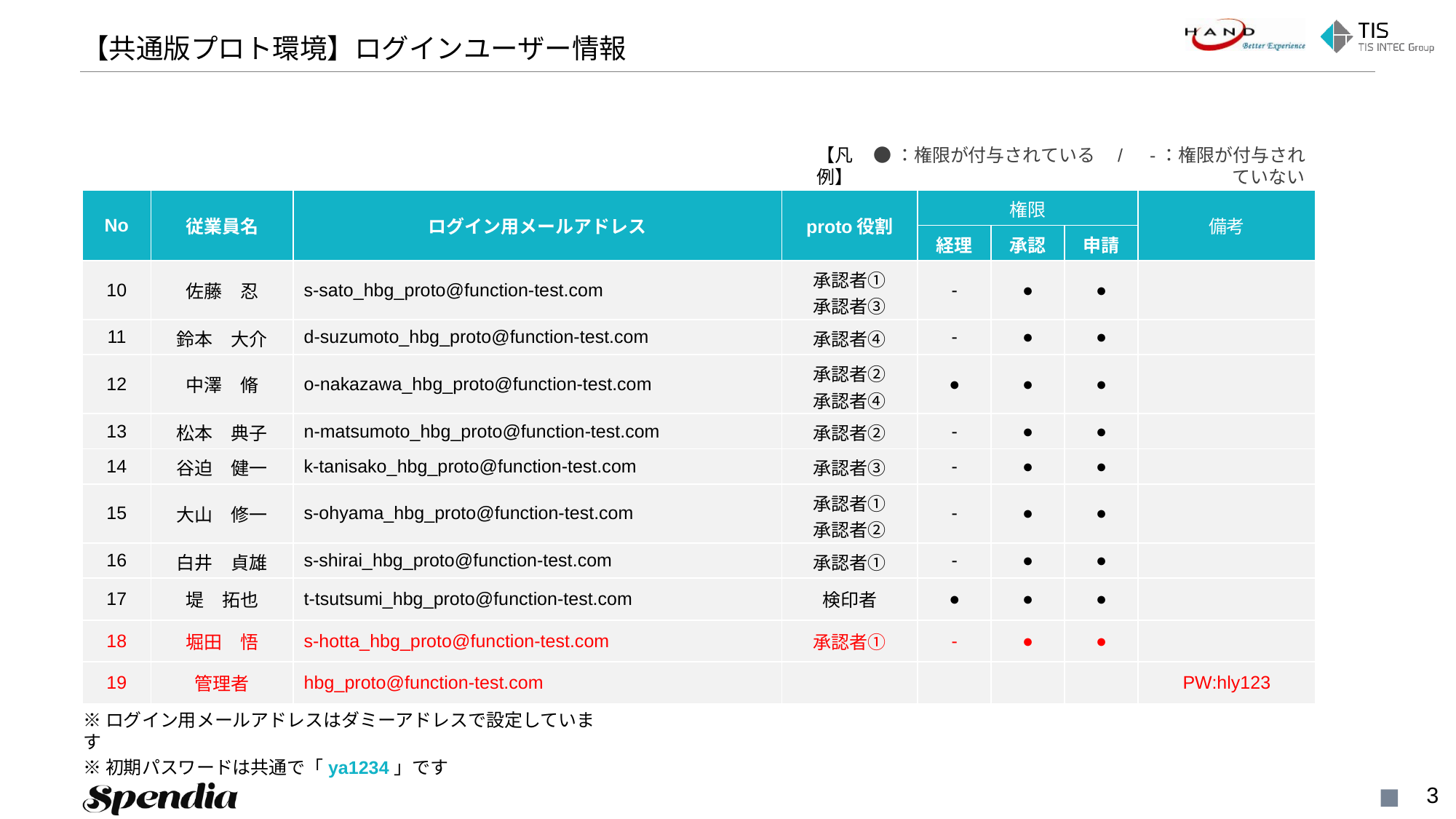

【共通版プロト環境】ログインユーザー情報
【凡例】
●：権限が付与されている　/　-：権限が付与されていない
| No | 従業員名 | ログイン用メールアドレス | proto役割 | 権限 |  |  | 備考 |
| --- | --- | --- | --- | --- | --- | --- | --- |
|  |  |  |  | 経理 | 承認 | 申請 |  |
| 10 | 佐藤　忍 | s-sato\_hbg\_proto@function-test.com | 承認者① 承認者③ | - | ● | ● |  |
| 11 | 鈴本　大介 | d-suzumoto\_hbg\_proto@function-test.com | 承認者④ | - | ● | ● |  |
| 12 | 中澤　脩 | o-nakazawa\_hbg\_proto@function-test.com | 承認者② 承認者④ | ● | ● | ● |  |
| 13 | 松本　典子 | n-matsumoto\_hbg\_proto@function-test.com | 承認者② | - | ● | ● |  |
| 14 | 谷迫　健一 | k-tanisako\_hbg\_proto@function-test.com | 承認者③ | - | ● | ● |  |
| 15 | 大山　修一 | s-ohyama\_hbg\_proto@function-test.com | 承認者① 承認者② | - | ● | ● |  |
| 16 | 白井　貞雄 | s-shirai\_hbg\_proto@function-test.com | 承認者① | - | ● | ● |  |
| 17 | 堤　拓也 | t-tsutsumi\_hbg\_proto@function-test.com | 検印者 | ● | ● | ● |  |
| 18 | 堀田　悟 | s-hotta\_hbg\_proto@function-test.com | 承認者① | - | ● | ● |  |
| 19 | 管理者 | hbg\_proto@function-test.com |  |  |  |  | PW:hly123 |
※ログイン用メールアドレスはダミーアドレスで設定しています
※初期パスワードは共通で「ya1234」です